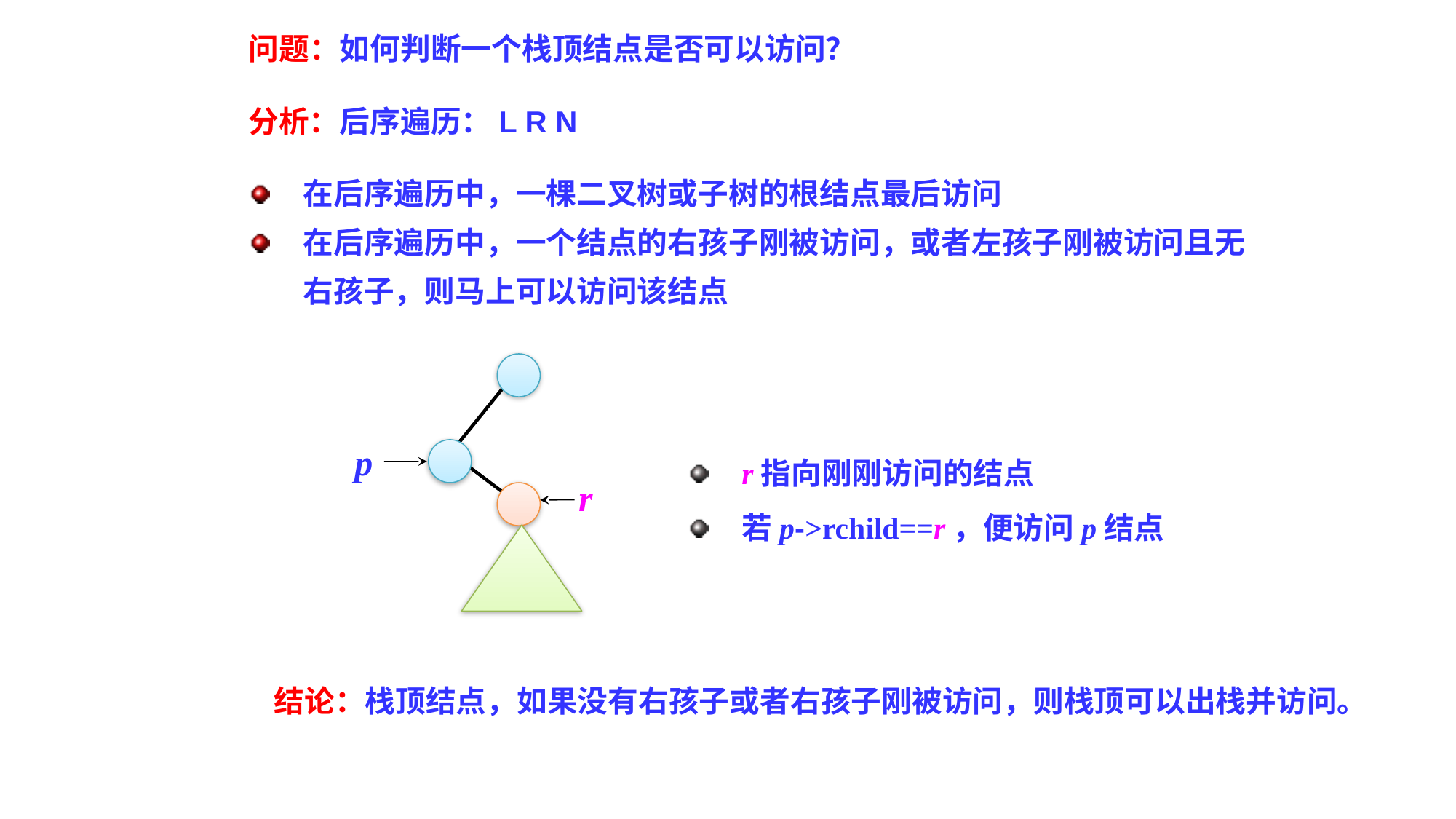

问题：如何判断一个栈顶结点是否可以访问？
分析：后序遍历：L R N
在后序遍历中，一棵二叉树或子树的根结点最后访问
在后序遍历中，一个结点的右孩子刚被访问，或者左孩子刚被访问且无右孩子，则马上可以访问该结点

p

r

r指向刚刚访问的结点
若p->rchild==r，便访问p结点
结论：栈顶结点，如果没有右孩子或者右孩子刚被访问，则栈顶可以出栈并访问。